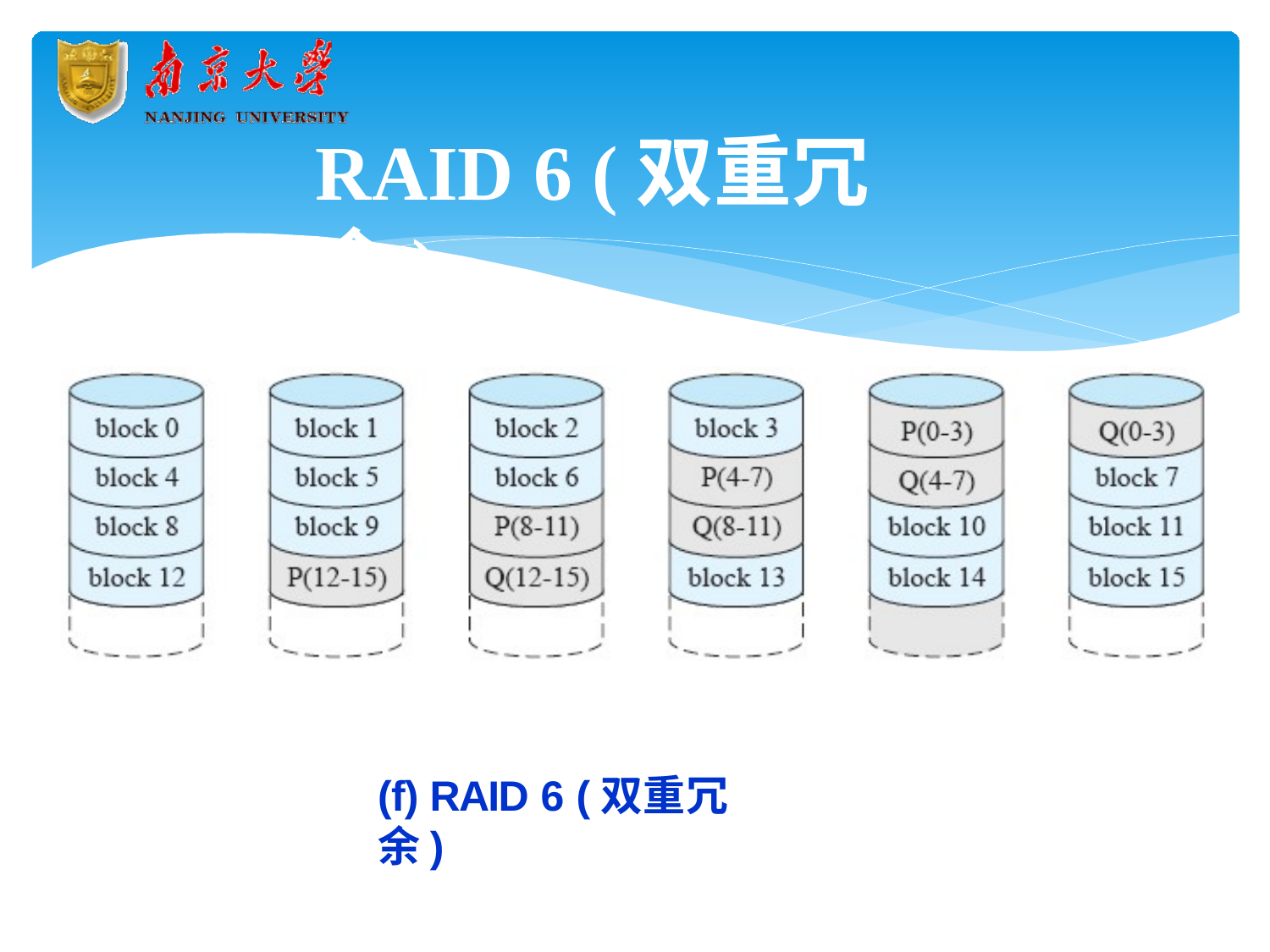

# RAID 6 (双重冗余)

(f) RAID 6 (双重冗余)